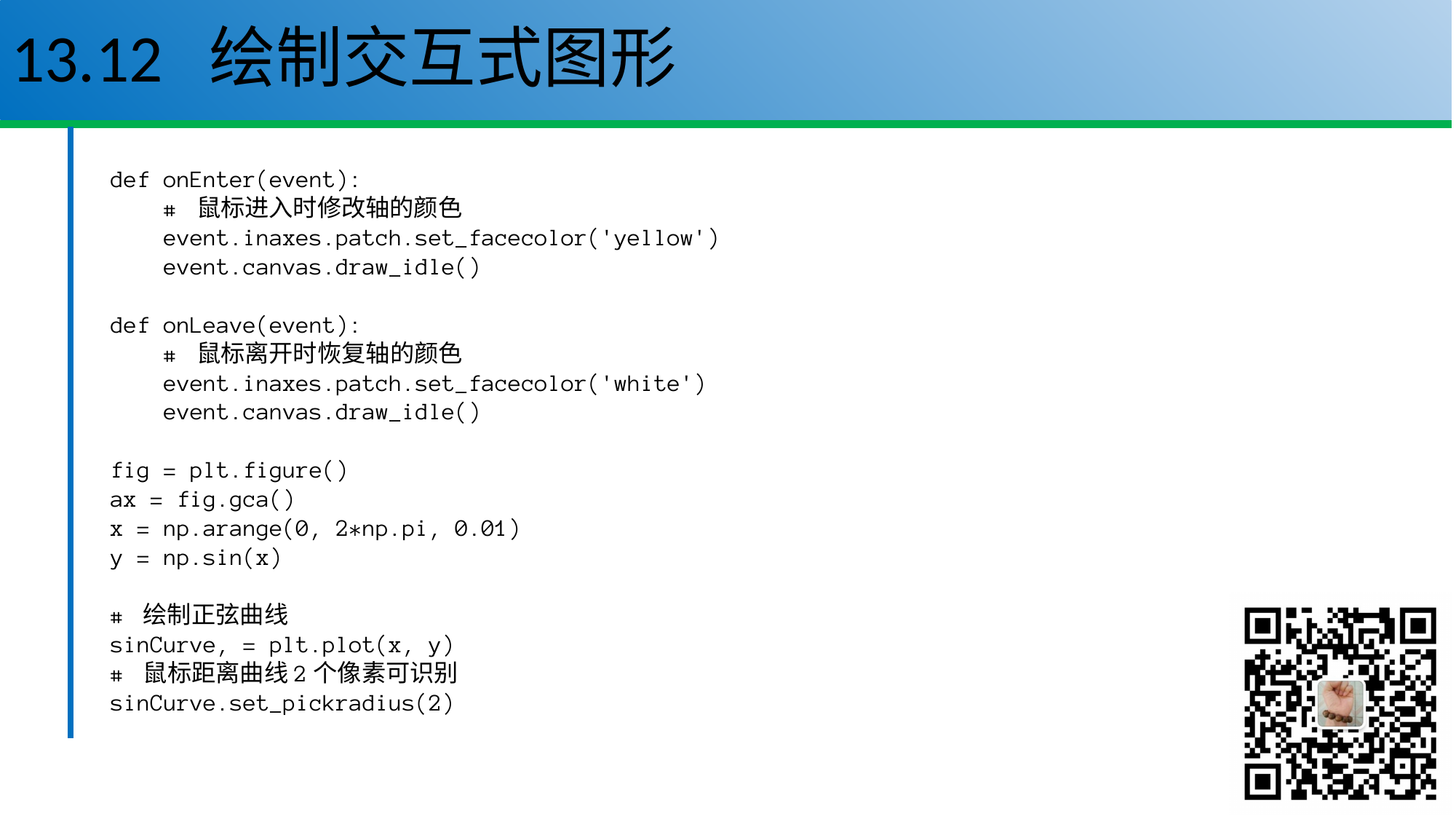

# 13.12  绘制交互式图形
def onEnter(event):
    # 鼠标进入时修改轴的颜色
    event.inaxes.patch.set_facecolor('yellow')
    event.canvas.draw_idle()

def onLeave(event):
    # 鼠标离开时恢复轴的颜色
    event.inaxes.patch.set_facecolor('white')
    event.canvas.draw_idle()

fig = plt.figure()
ax = fig.gca()
x = np.arange(0, 2*np.pi, 0.01)
y = np.sin(x)

# 绘制正弦曲线
sinCurve, = plt.plot(x, y)
# 鼠标距离曲线2个像素可识别
sinCurve.set_pickradius(2)
49